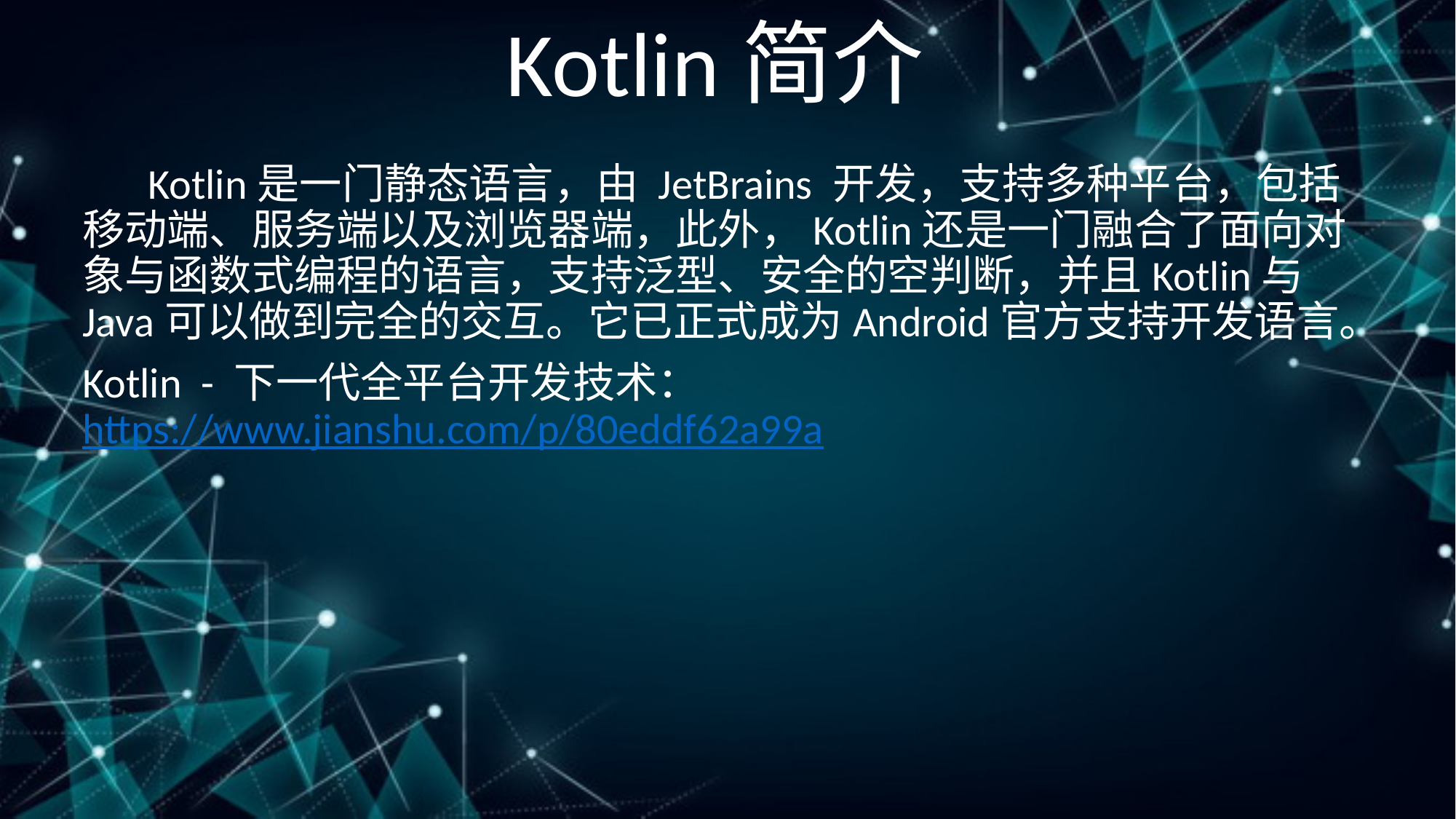

# Kotlin简介
        Kotlin是一门静态语言，由 JetBrains 开发，支持多种平台，包括移动端、服务端以及浏览器端，此外，Kotlin还是一门融合了面向对象与函数式编程的语言，支持泛型、安全的空判断，并且Kotlin与Java可以做到完全的交互。它已正式成为Android官方支持开发语言。
Kotlin  - 下一代全平台开发技术：https://www.jianshu.com/p/80eddf62a99a